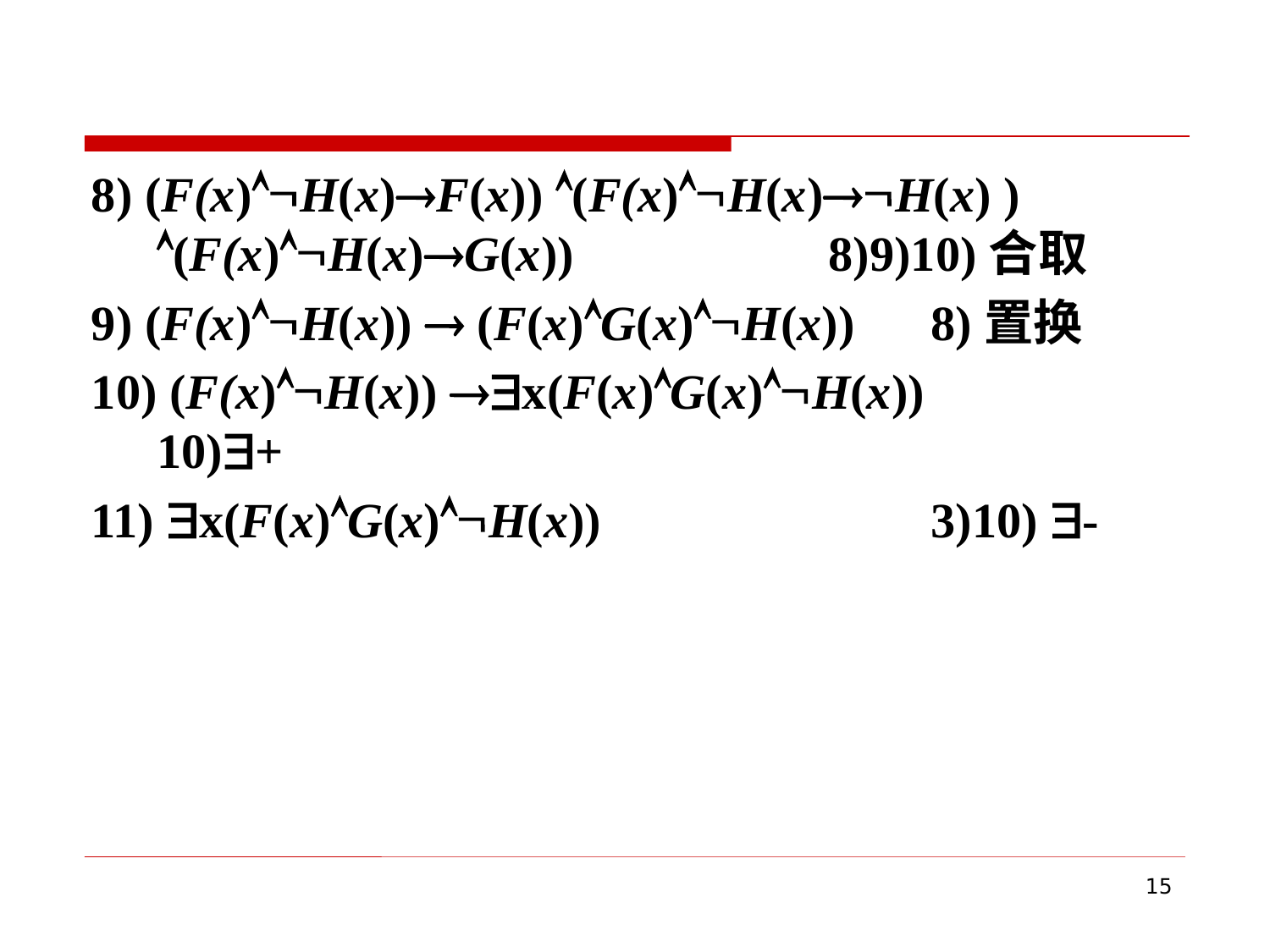

#
8) (F(x)∧¬H(x)→F(x)) ∧(F(x)∧¬H(x)→¬H(x) ) ∧(F(x)∧¬H(x)→G(x)) 		   8)9)10)合取
9) (F(x)∧¬H(x)) → (F(x)∧G(x)∧¬H(x))	 8)置换
10) (F(x)∧¬H(x)) →∃x(F(x)∧G(x)∧¬H(x))	 10)∃+
11) ∃x(F(x)∧G(x)∧¬H(x))			 3)10) ∃-
15